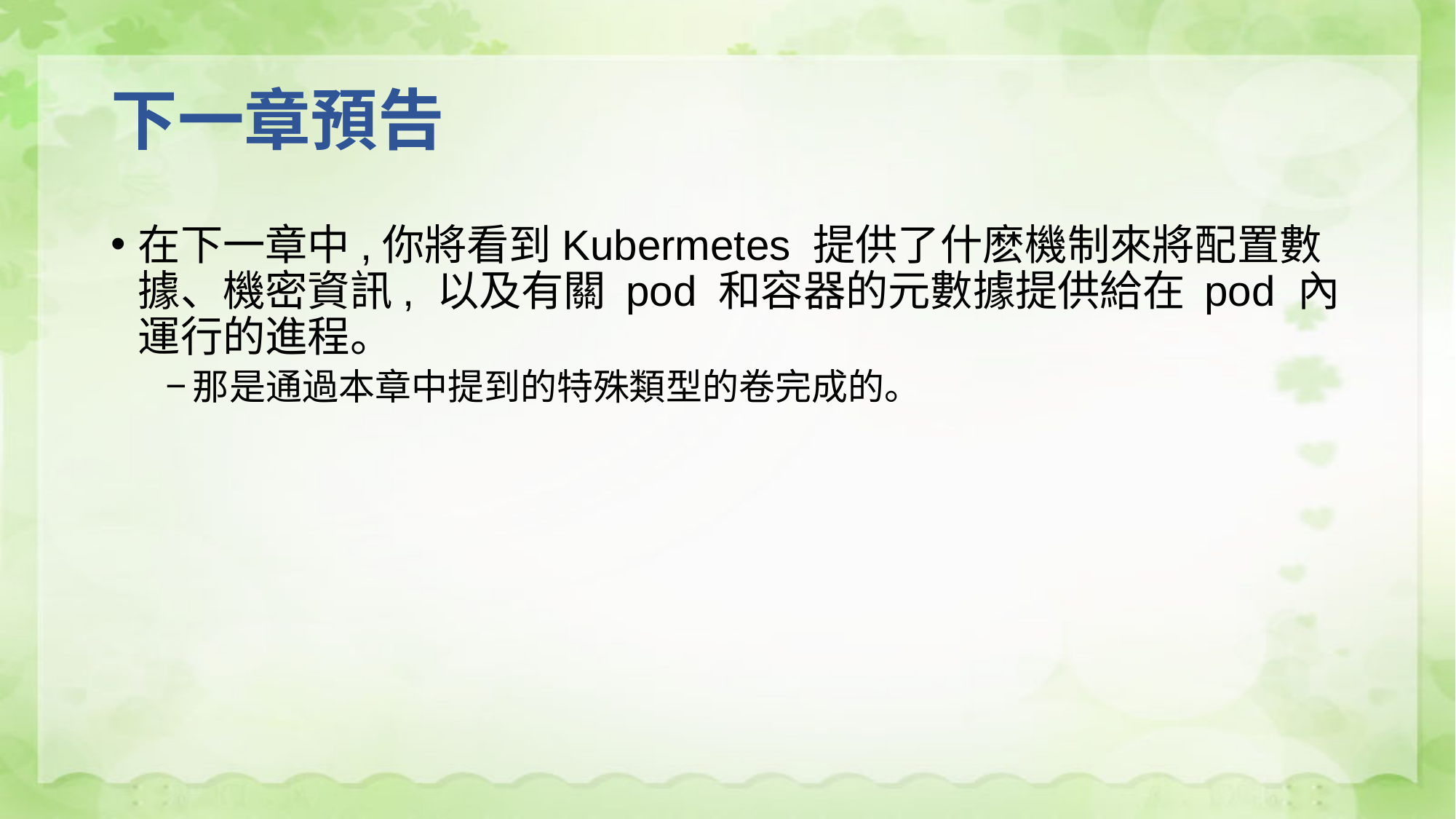

# 下一章預告
在下一章中,你將看到Kubermetes 提供了什麽機制來將配置數據、機密資訊, 以及有關 pod 和容器的元數據提供給在 pod 內運行的進程。
那是通過本章中提到的特殊類型的卷完成的。